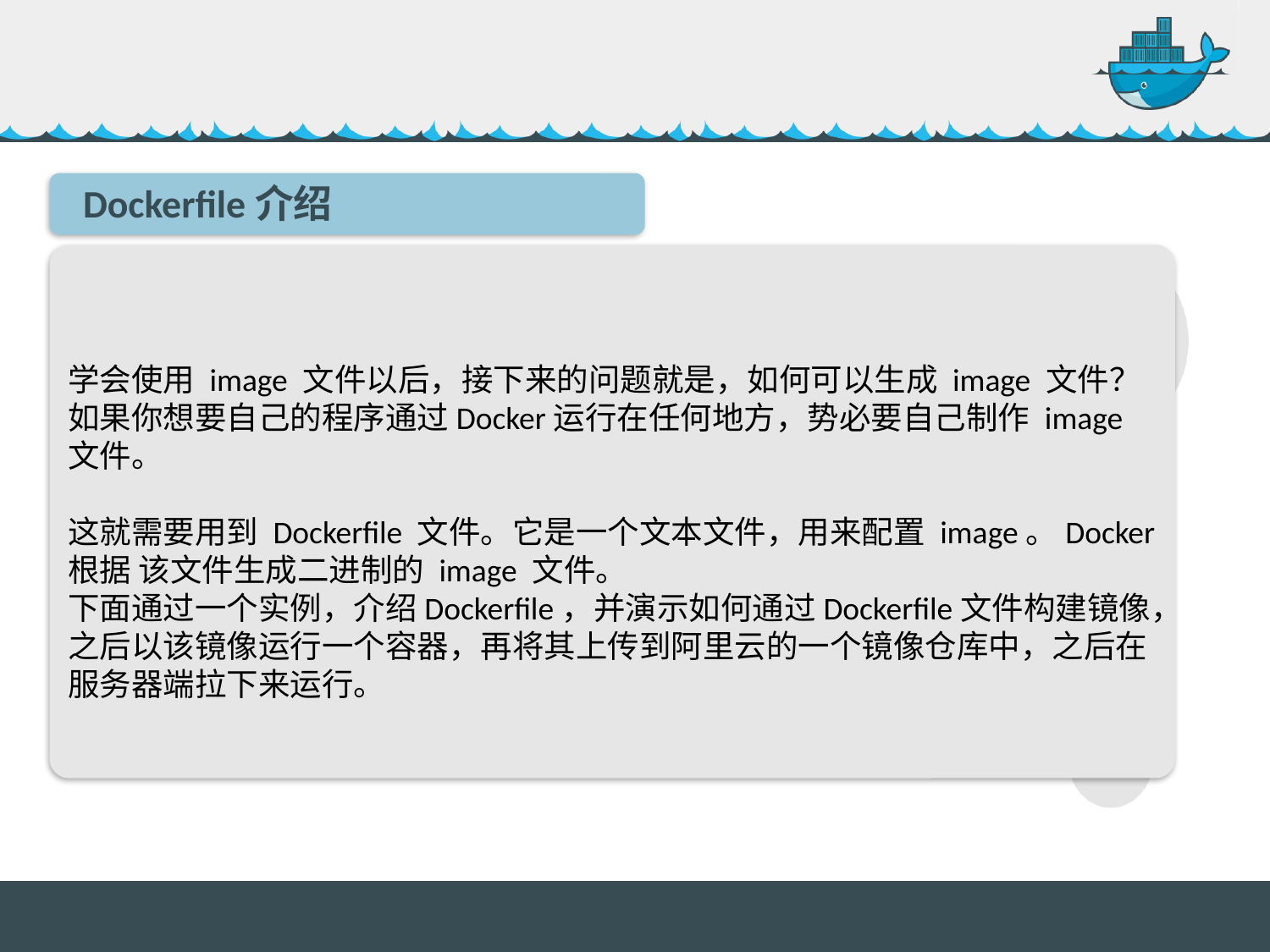

Dockerfile介绍

学会使用 image 文件以后，接下来的问题就是，如何可以生成 image 文件？如果你想要自己的程序通过Docker运行在任何地方，势必要自己制作 image 文件。

这就需要用到 Dockerfile 文件。它是一个文本文件，用来配置 image。Docker 根据 该文件生成二进制的 image 文件。
下面通过一个实例，介绍Dockerfile，并演示如何通过Dockerfile文件构建镜像，之后以该镜像运行一个容器，再将其上传到阿里云的一个镜像仓库中，之后在服务器端拉下来运行。